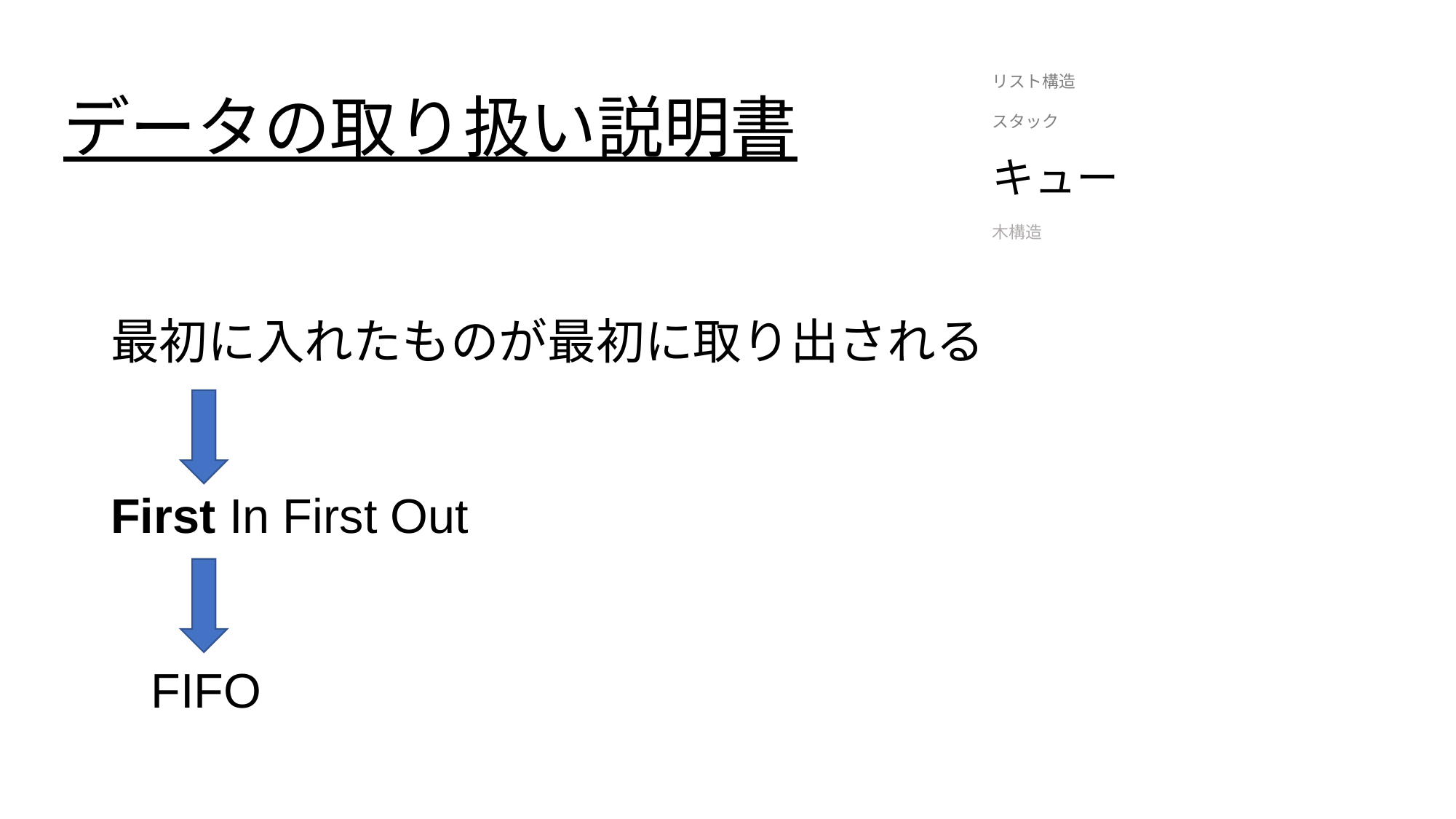

リスト構造

スタック

キュー

木構造
# データの取り扱い説明書
最初に入れたものが最初に取り出される

First In First Out

   FIFO